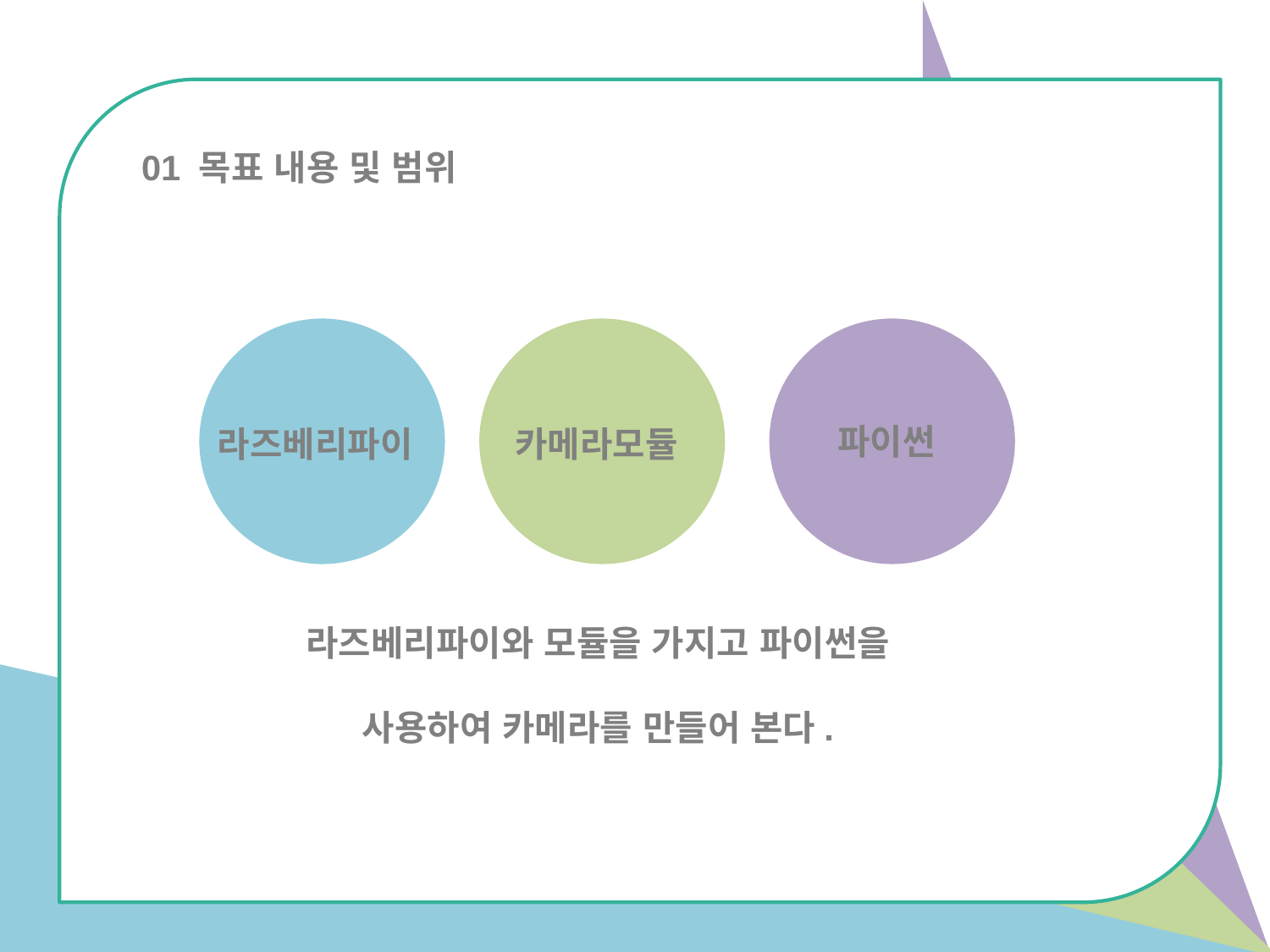

01 목표 내용 및 범위

파이썬
라즈베리파이
카메라모듈
라즈베리파이와 모듈을 가지고 파이썬을

사용하여 카메라를 만들어 본다.